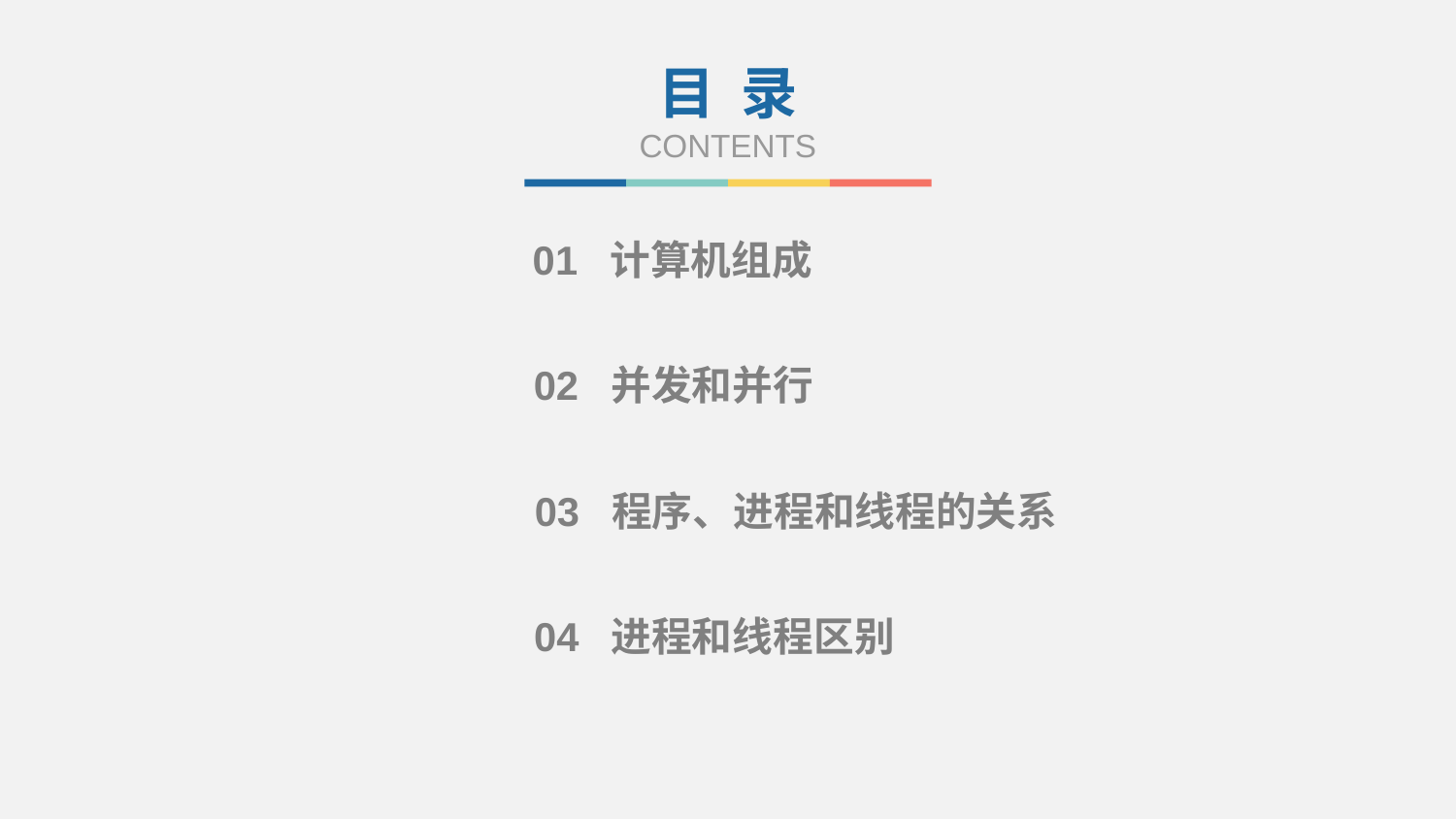

目  录
CONTENTS

01  计算机组成
02  并发和并行
03  程序、进程和线程的关系
04  进程和线程区别